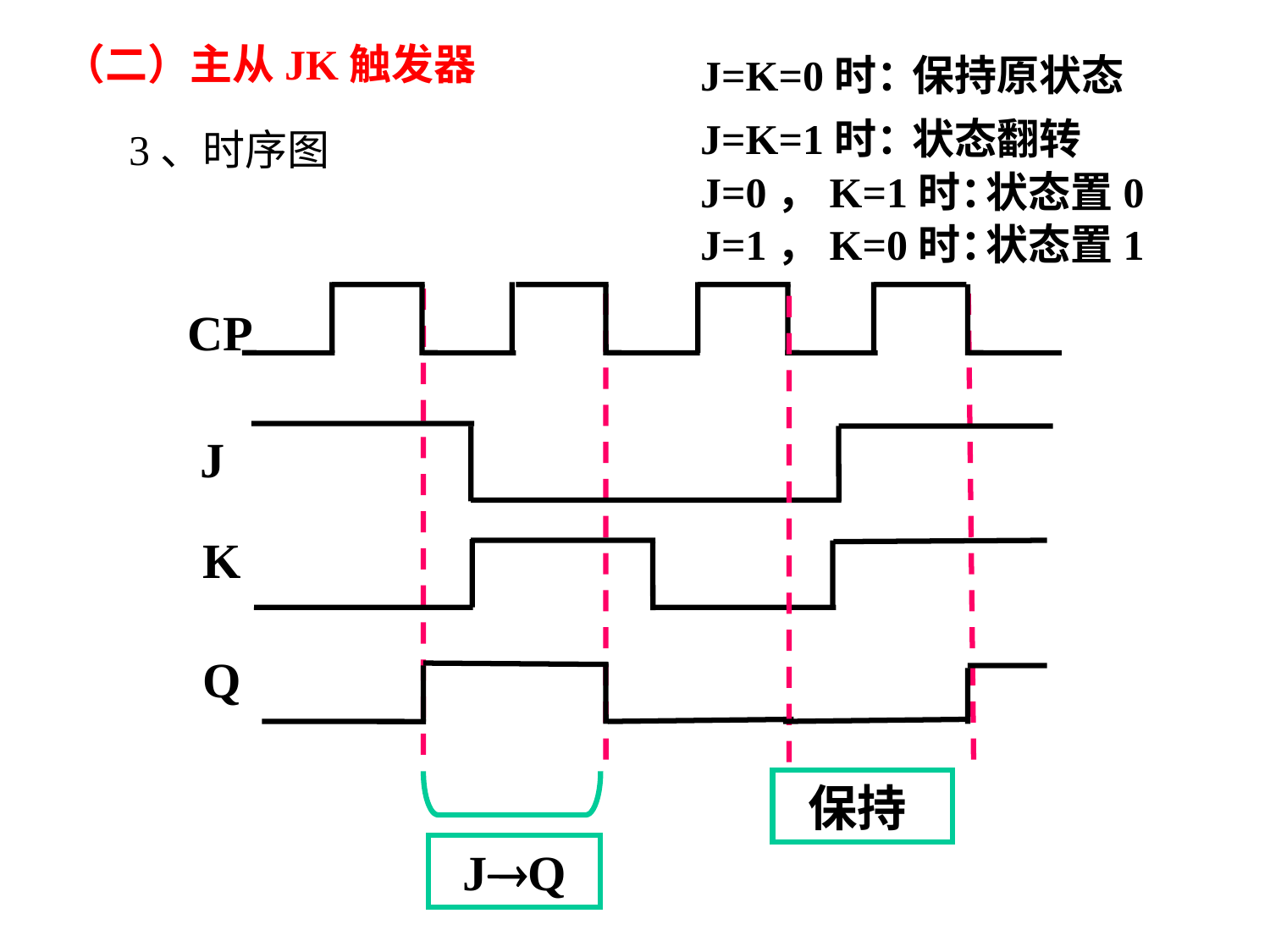

（二）主从JK触发器
J=K=0时：
保持原状态
J=K=1时：
状态翻转
3、时序图
J=0，K=1时：
状态置0
J=1，K=0时：
状态置1

CP

J

K

Q

 保持

J→Q